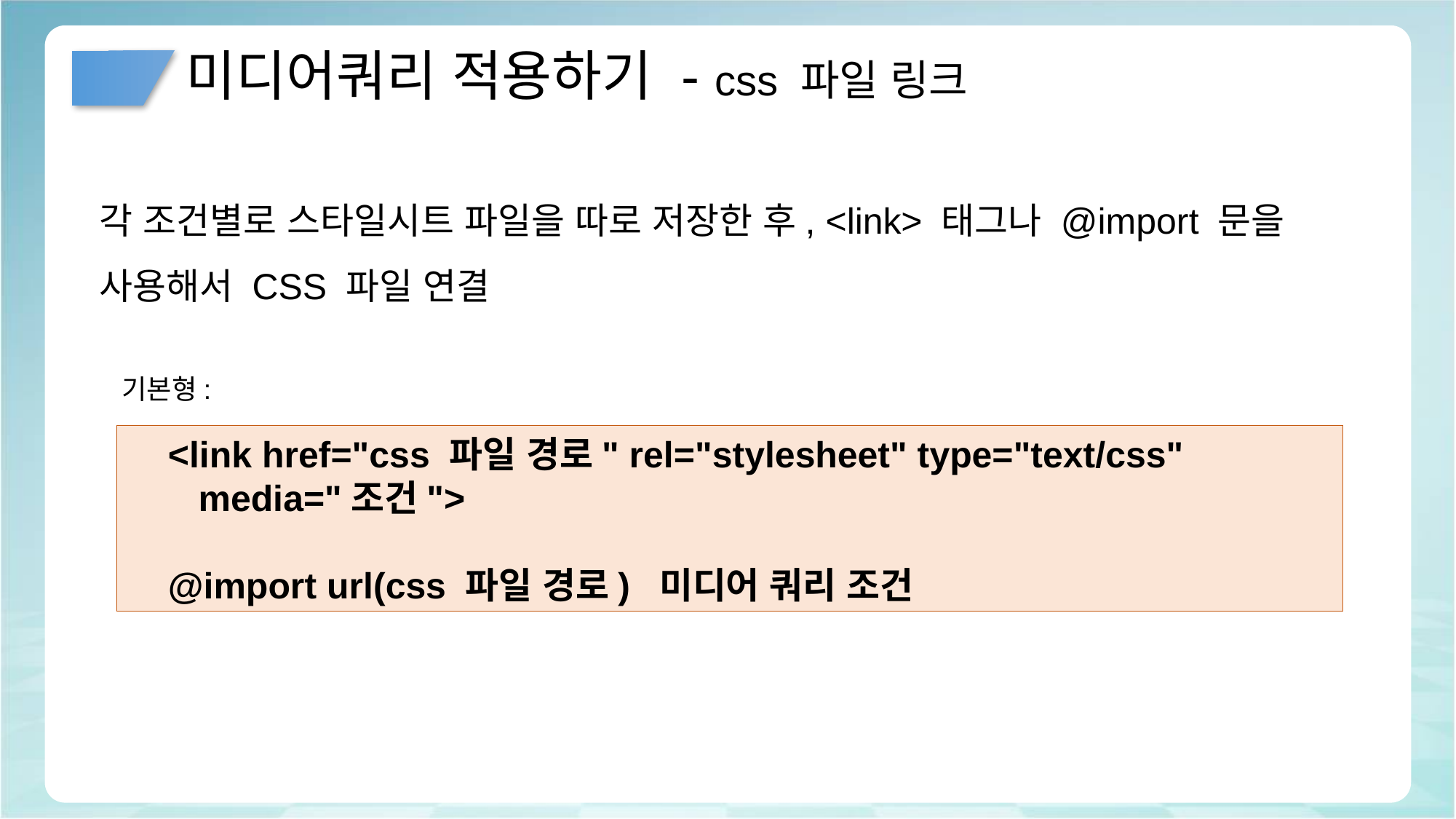

# 미디어쿼리 적용하기 - css 파일 링크
각 조건별로 스타일시트 파일을 따로 저장한 후, <link> 태그나 @import 문을 사용해서 CSS 파일 연결
기본형:
    <link href="css 파일 경로" rel="stylesheet" type="text/css"
       media="조건">

    @import url(css 파일 경로)  미디어 쿼리 조건